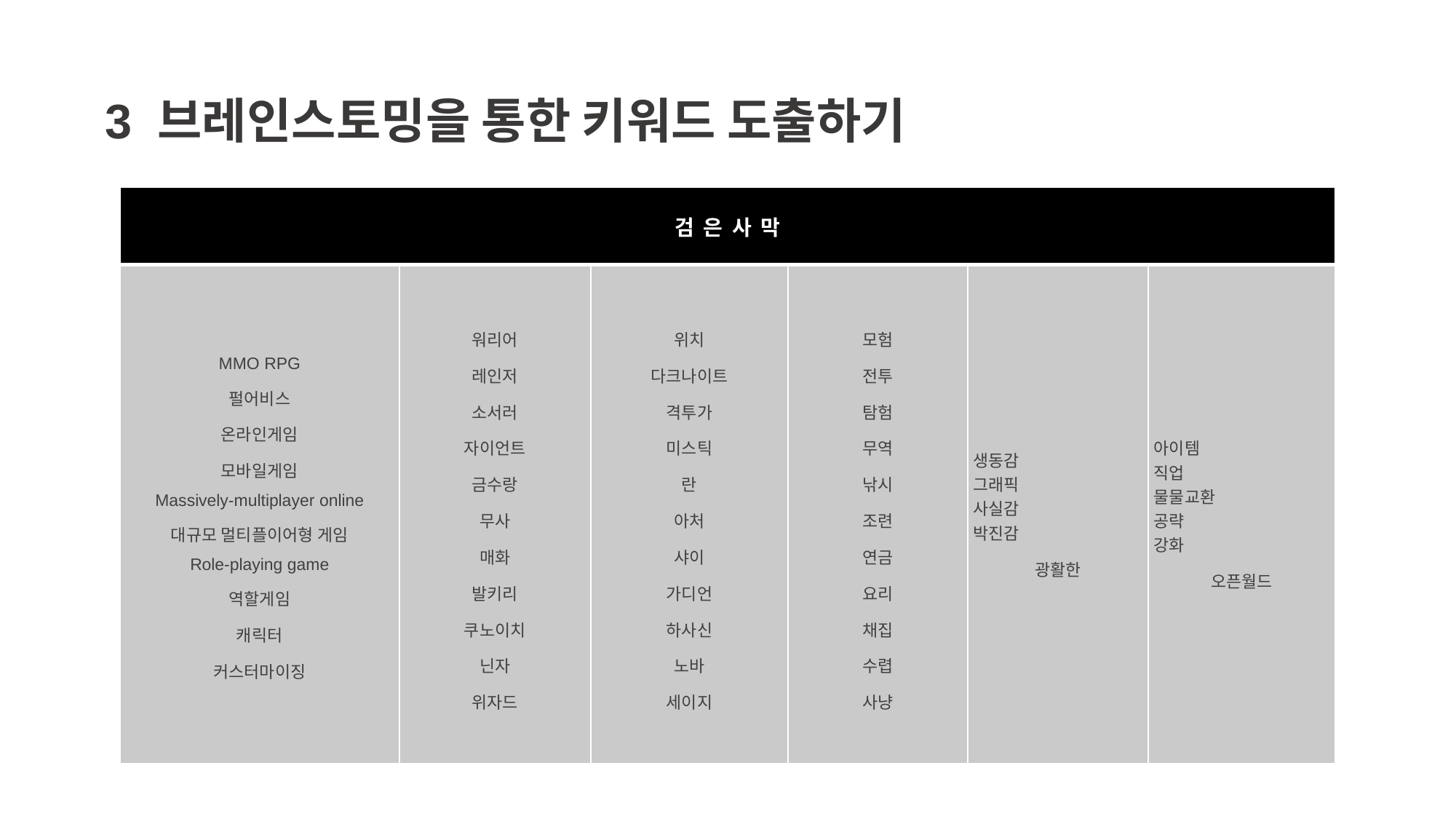

# 3 브레인스토밍을 통한 키워드 도출하기
| 검은사막 |  |  |  |  |  |
| --- | --- | --- | --- | --- | --- |
| MMO RPG 펄어비스 온라인게임 모바일게임 Massively-multiplayer online 대규모 멀티플이어형 게임 Role-playing game 역할게임 캐릭터 커스터마이징 | 워리어 레인저 소서러 자이언트 금수랑 무사 매화 발키리 쿠노이치 닌자 위자드 | 위치 다크나이트 격투가 미스틱 란 아처 샤이 가디언 하사신 노바 세이지 | 모험 전투 탐험 무역 낚시 조련 연금 요리 채집 수렵 사냥 | 생동감 그래픽 사실감 박진감 광활한 | 아이템 직업 물물교환 공략 강화 오픈월드 |